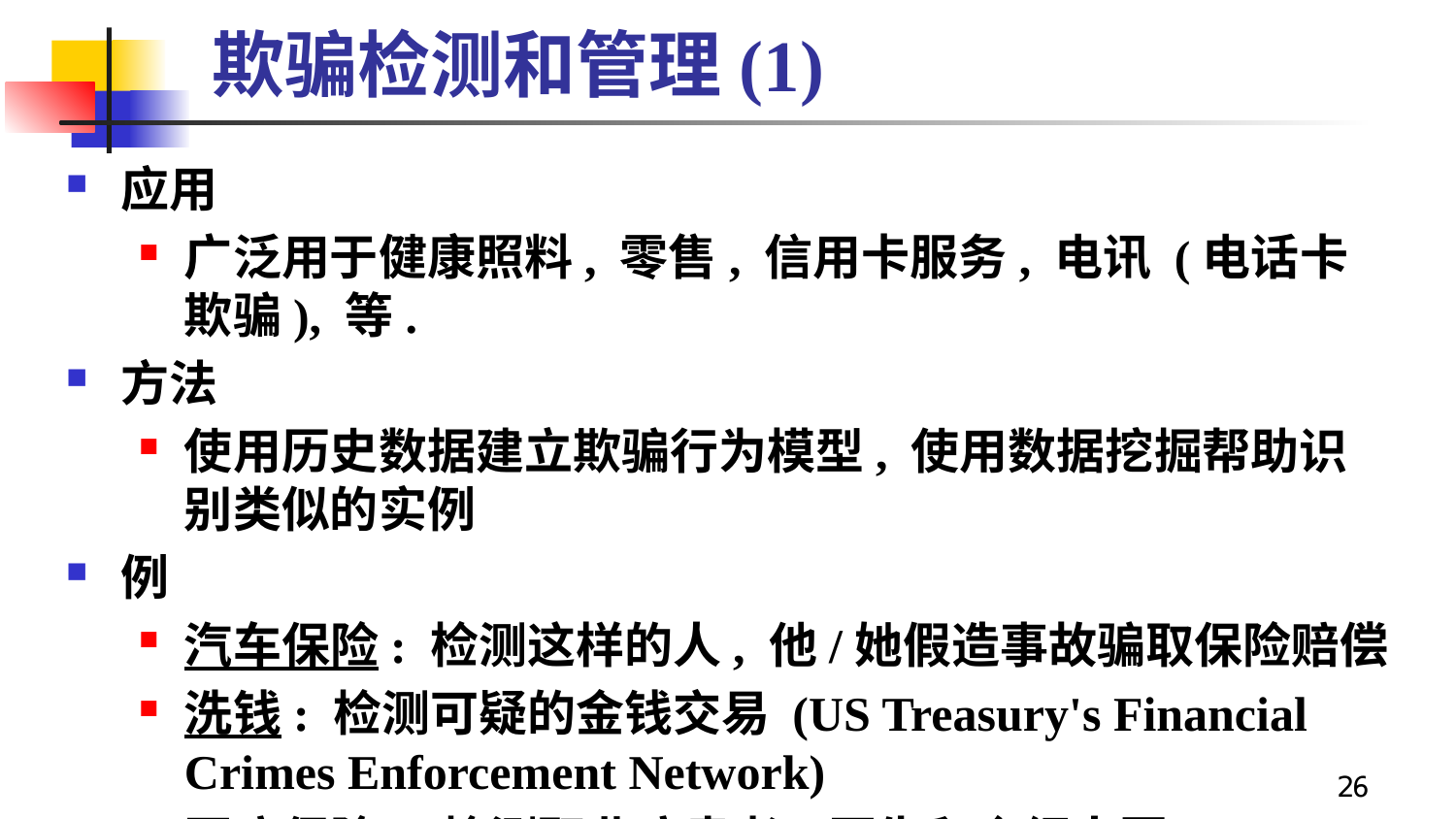

# 欺骗检测和管理(1)
应用
广泛用于健康照料, 零售, 信用卡服务, 电讯 (电话卡欺骗), 等.
方法
使用历史数据建立欺骗行为模型, 使用数据挖掘帮助识别类似的实例
例
汽车保险: 检测这样的人, 他/她假造事故骗取保险赔偿
洗钱: 检测可疑的金钱交易 (US Treasury's Financial Crimes Enforcement Network)
医疗保险 : 检测职业病患者, 医生和介绍人圈
26